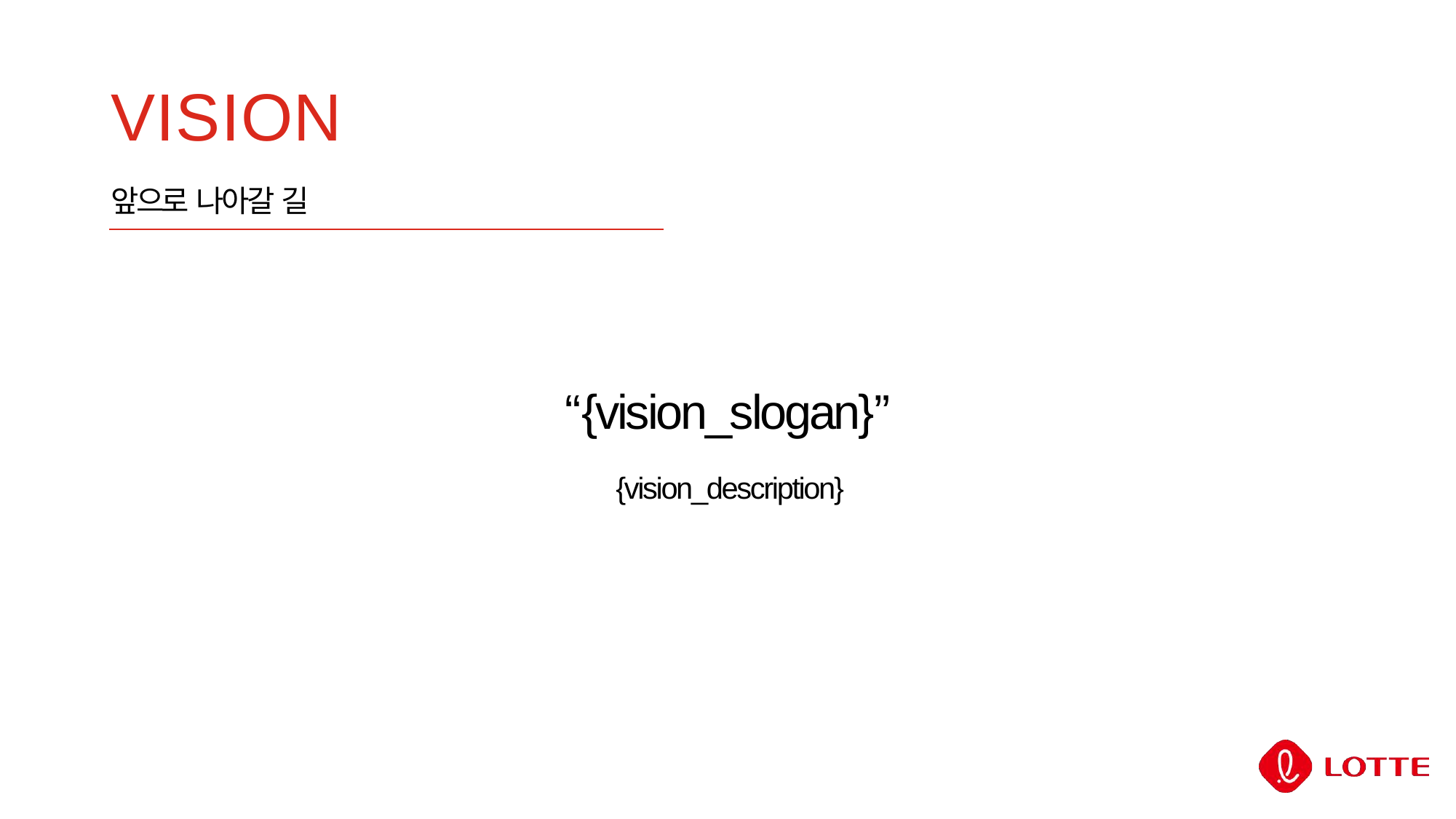

# VISION
앞으로 나아갈 길

“{vision_slogan}”
{vision_description}